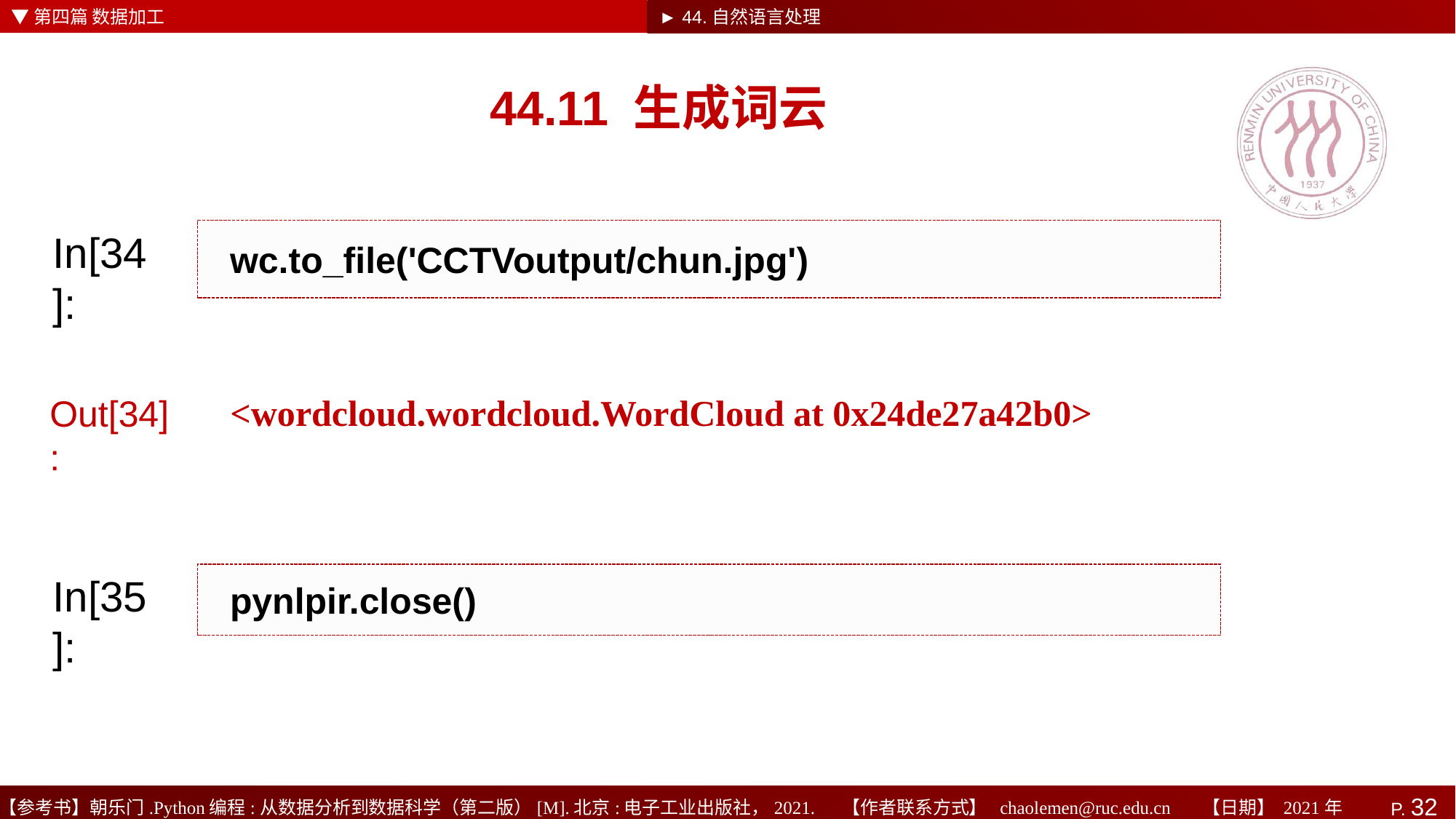

▼第四篇 数据加工
► 44.自然语言处理
# 44.11 生成词云
In[34]:
wc.to_file('CCTVoutput/chun.jpg')
<wordcloud.wordcloud.WordCloud at 0x24de27a42b0>
Out[34]:
In[35]:
pynlpir.close()